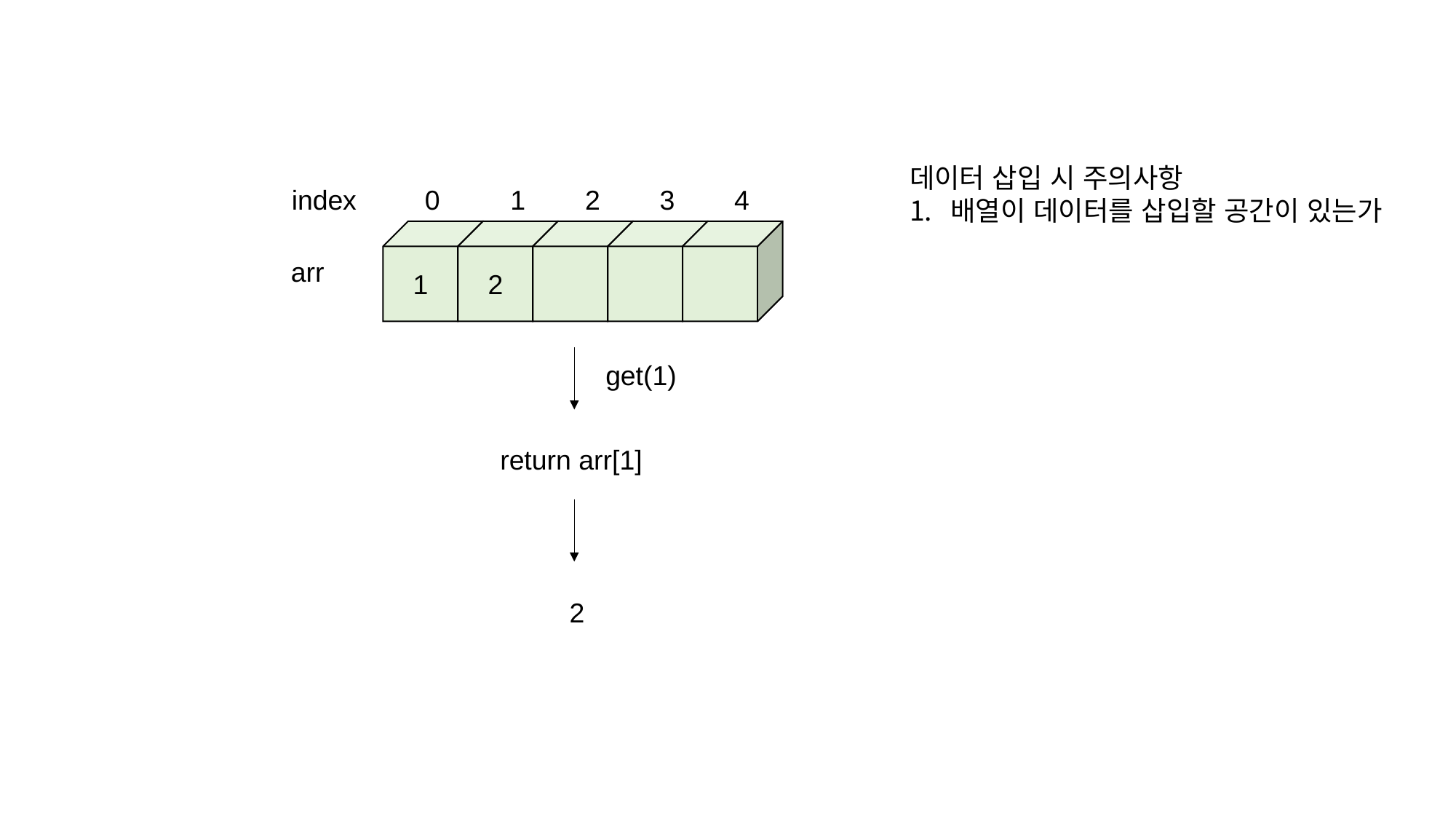

데이터 삽입 시 주의사항
배열이 데이터를 삽입할 공간이 있는가

index
0
1
2
3
4
1
2

arr
get(1)
return arr[1]
2